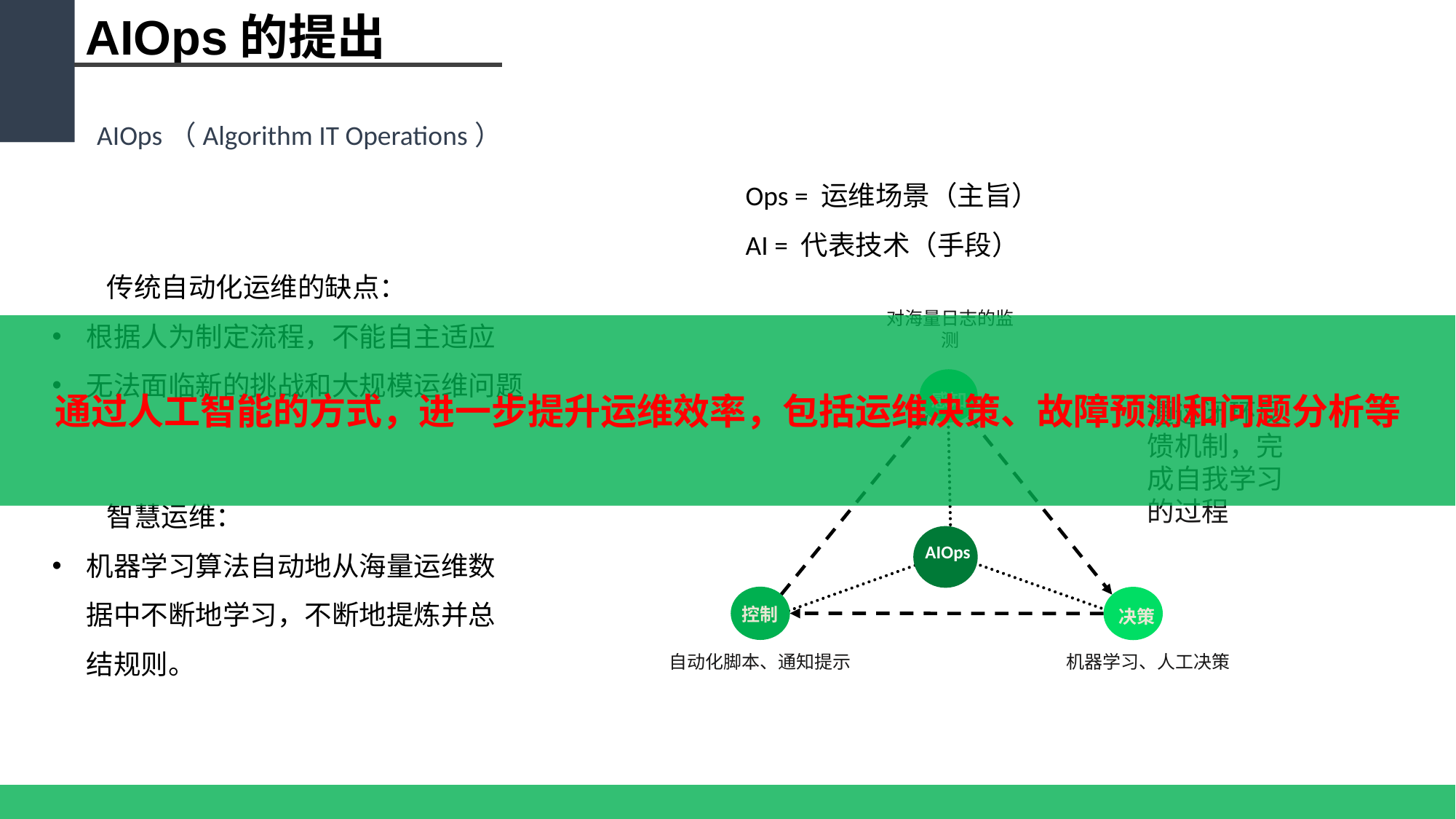

AIOps的提出
AIOps（Algorithm IT Operations）
Ops = 运维场景（主旨）
AI = 代表技术（手段）
传统自动化运维的缺点：
根据人为制定流程，不能自主适应
无法面临新的挑战和大规模运维问题
对海量日志的监测
通过人工智能的方式，进一步提升运维效率，包括运维决策、故障预测和问题分析等

感知

控制
通过闭环反馈机制，完成自我学习的过程
智慧运维：
机器学习算法自动地从海量运维数据中不断地学习，不断地提炼并总结规则。

AIOps

决策
机器学习、人工决策
自动化脚本、通知提示